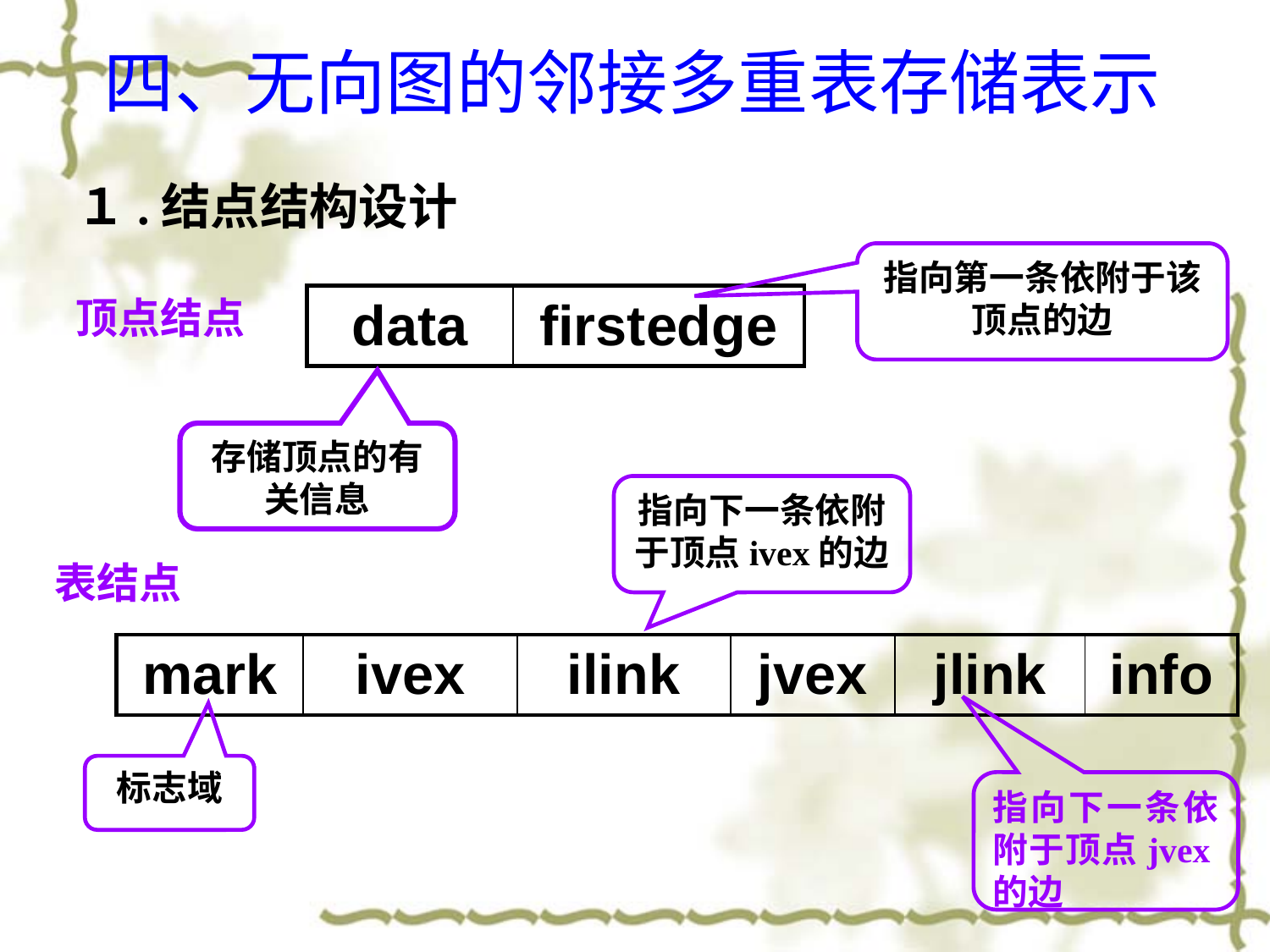

四、无向图的邻接多重表存储表示
１.结点结构设计
指向第一条依附于该顶点的边
顶点结点
| data | firstedge |
| --- | --- |
存储顶点的有关信息
指向下一条依附于顶点ivex的边
表结点
| mark | ivex | ilink | jvex | jlink | info |
| --- | --- | --- | --- | --- | --- |
标志域
指向下一条依附于顶点jvex的边